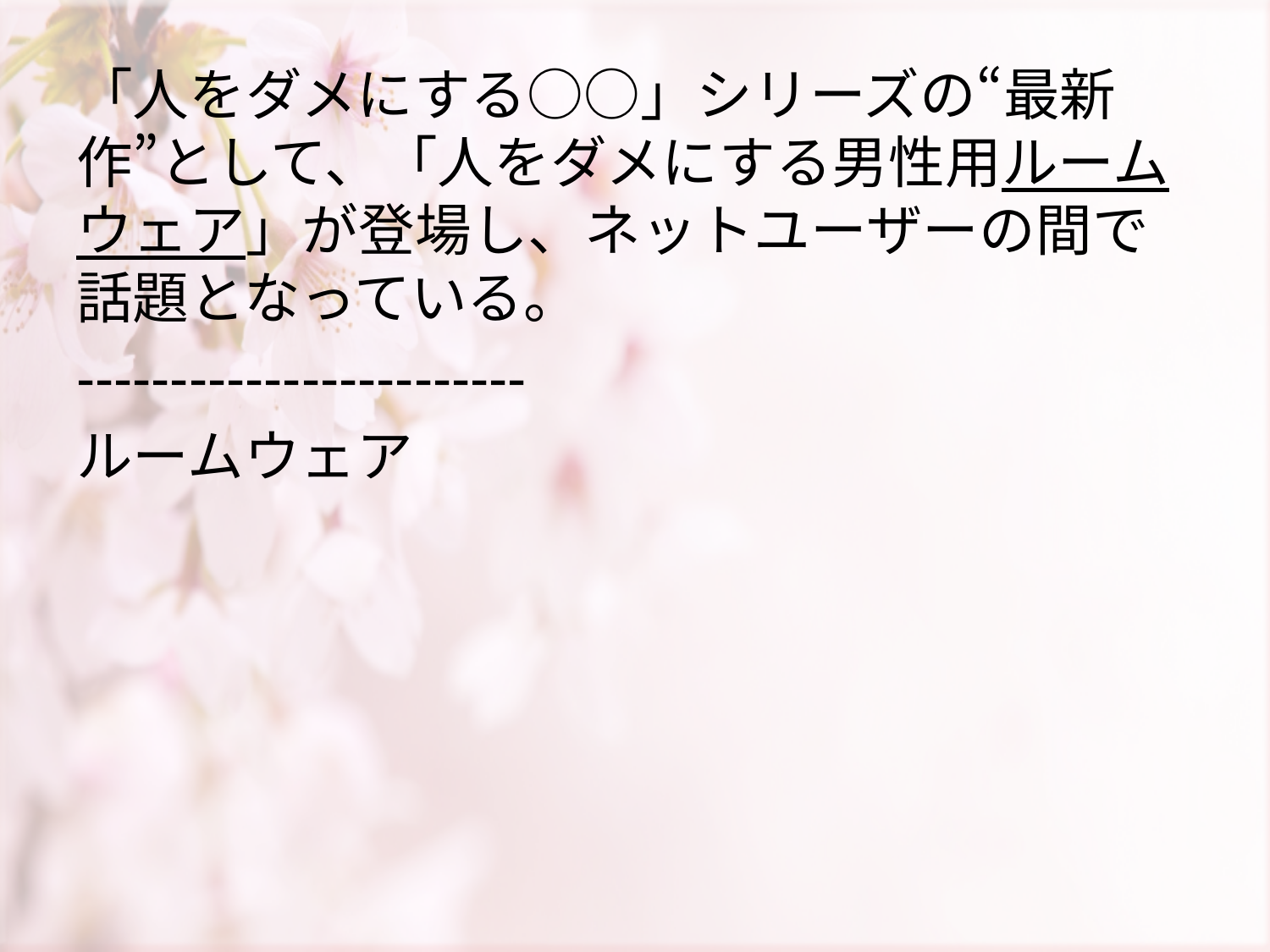

「人をダメにする○○」シリーズの“最新作”として、「人をダメにする男性用ルームウェア」が登場し、ネットユーザーの間で話題となっている。
------------------------
ルームウェア